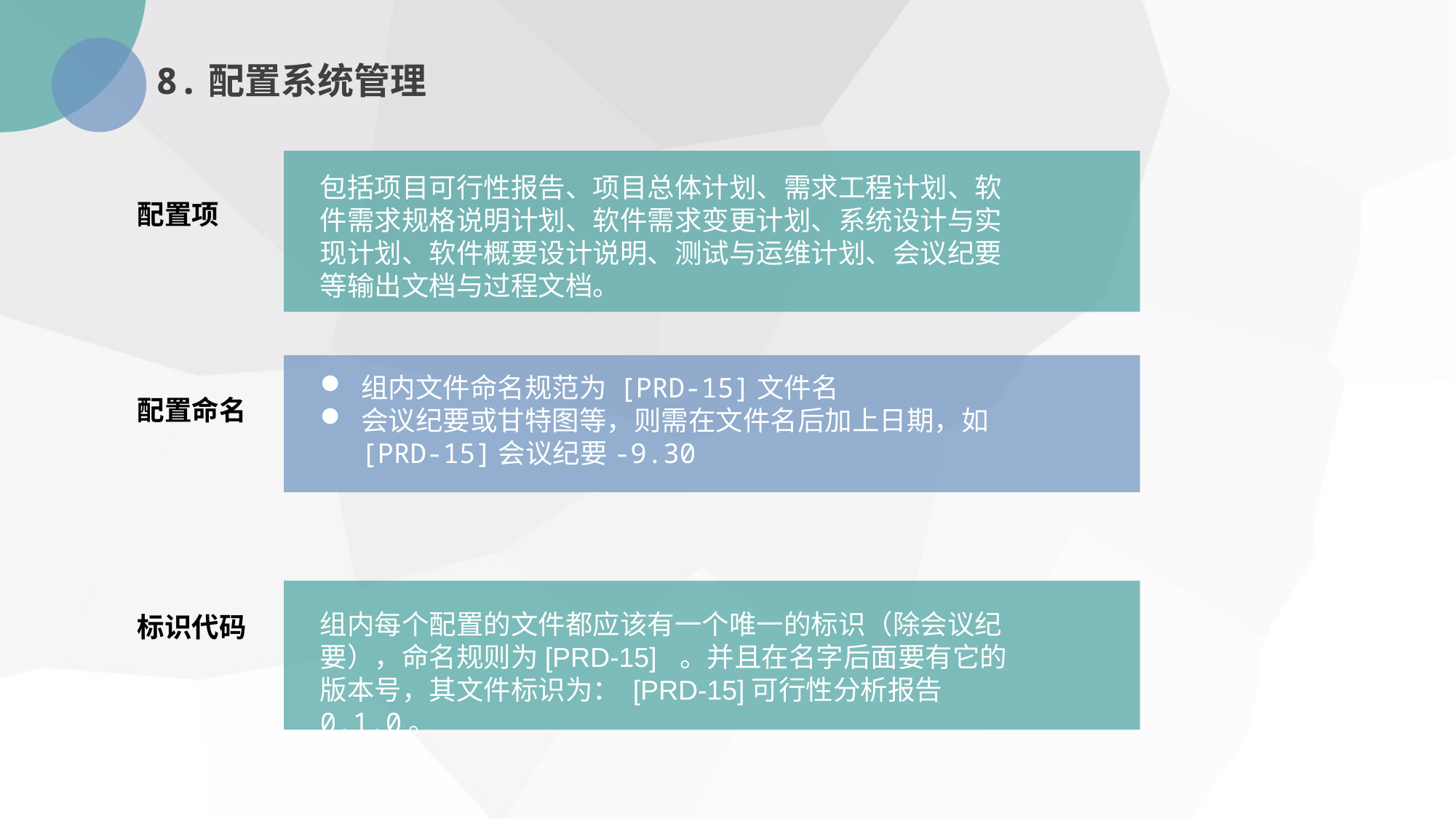

8.配置系统管理

包括项目可行性报告、项目总体计划、需求工程计划、软件需求规格说明计划、软件需求变更计划、系统设计与实现计划、软件概要设计说明、测试与运维计划、会议纪要等输出文档与过程文档。
配置项

组内文件命名规范为 [PRD-15]文件名
会议纪要或甘特图等，则需在文件名后加上日期，如 [PRD-15]会议纪要-9.30
配置命名

组内每个配置的文件都应该有一个唯一的标识（除会议纪要），命名规则为[PRD-15] 。并且在名字后面要有它的版本号，其文件标识为： [PRD-15]可行性分析报告0.1.0。
标识代码